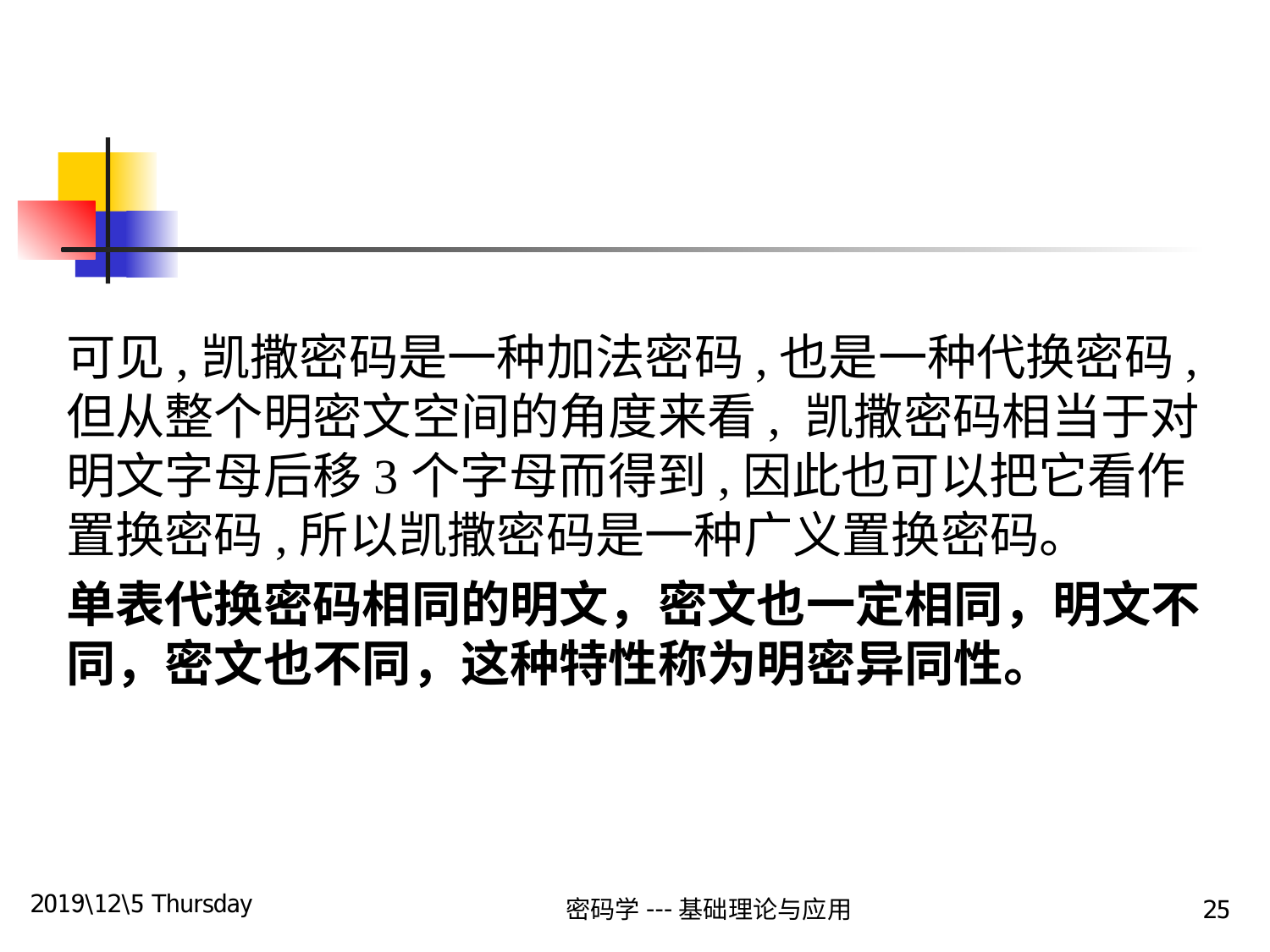

#
可见,凯撒密码是一种加法密码,也是一种代换密码,但从整个明密文空间的角度来看, 凯撒密码相当于对明文字母后移3个字母而得到,因此也可以把它看作置换密码,所以凯撒密码是一种广义置换密码。
单表代换密码相同的明文，密文也一定相同，明文不同，密文也不同，这种特性称为明密异同性。
密码学---基础理论与应用
25
2019\12\5 Thursday